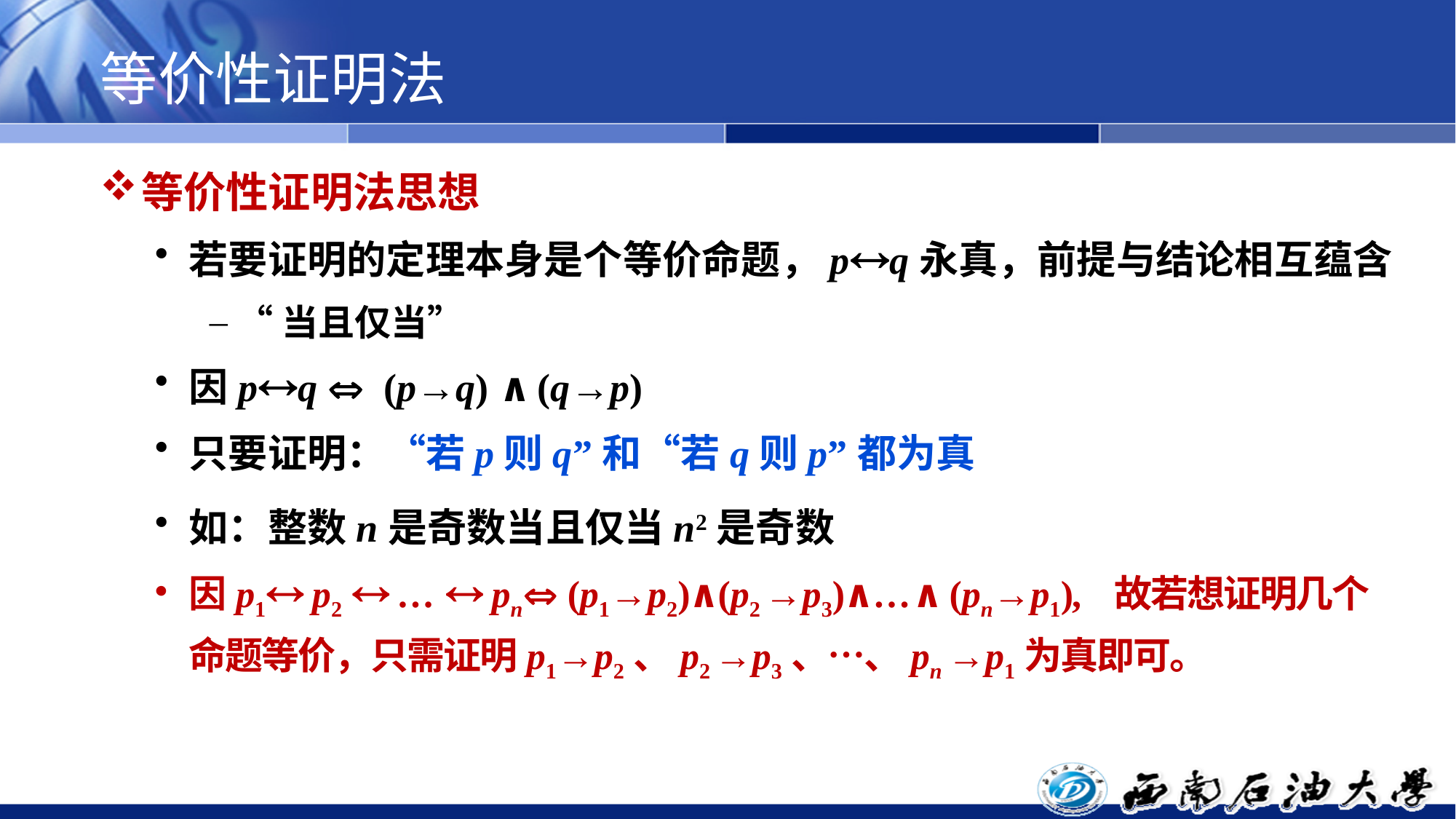

# 等价性证明法
等价性证明法思想
若要证明的定理本身是个等价命题，p↔q永真，前提与结论相互蕴含
“当且仅当”
因p↔q ⇔  (p→q) ∧ (q→p)
只要证明：“若p则q”和“若q则p”都为真
如：整数n是奇数当且仅当n2是奇数
因p1↔ p2 ↔ … ↔ pn⇔ (p1→p2)∧(p2 →p3)∧…∧ (pn→p1),   故若想证明几个命题等价，只需证明p1→p2、p2 →p3、…、pn →p1为真即可。